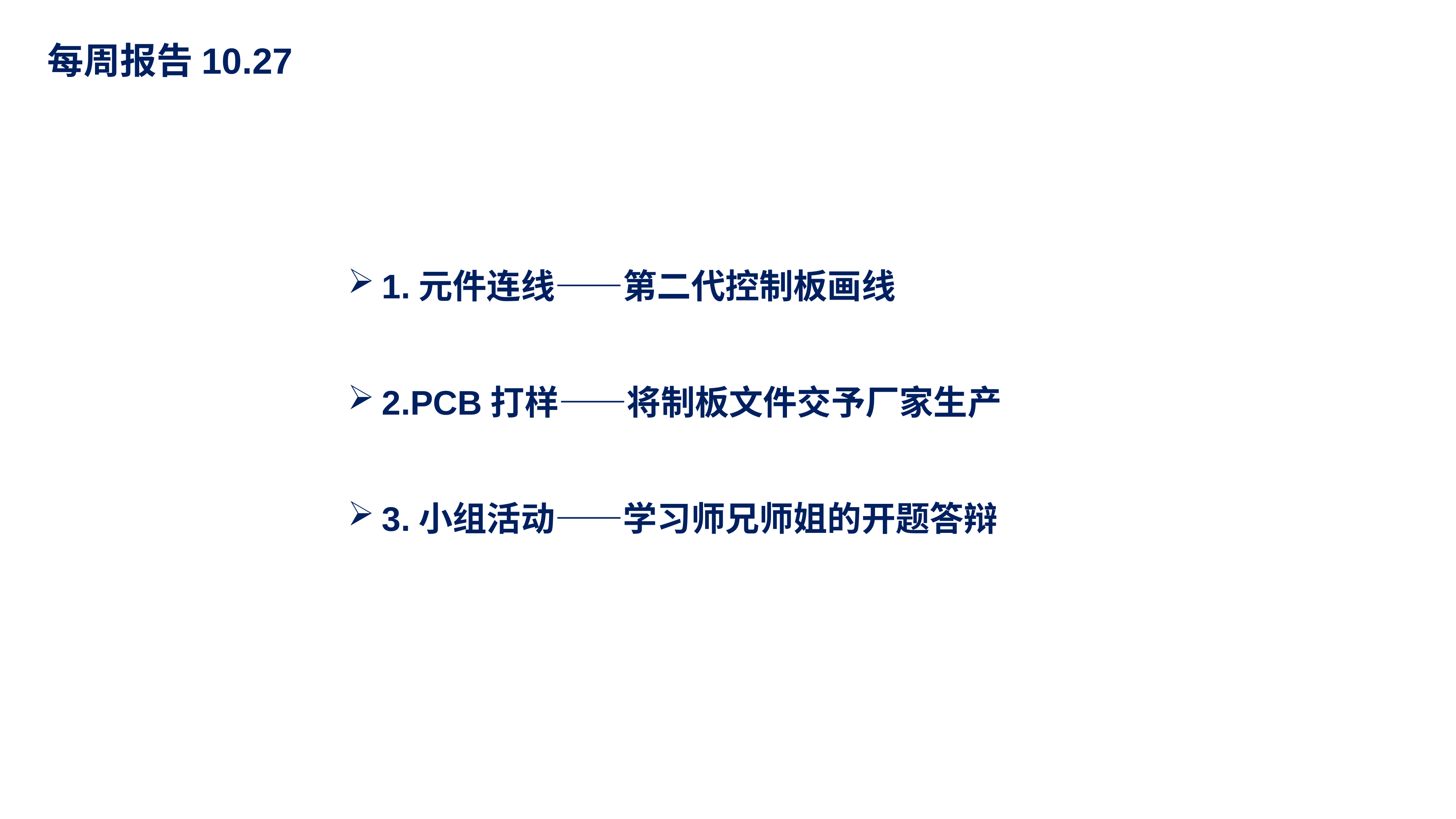

每周报告10.27
1.元件连线——第二代控制板画线
2.PCB打样——将制板文件交予厂家生产
3.小组活动——学习师兄师姐的开题答辩